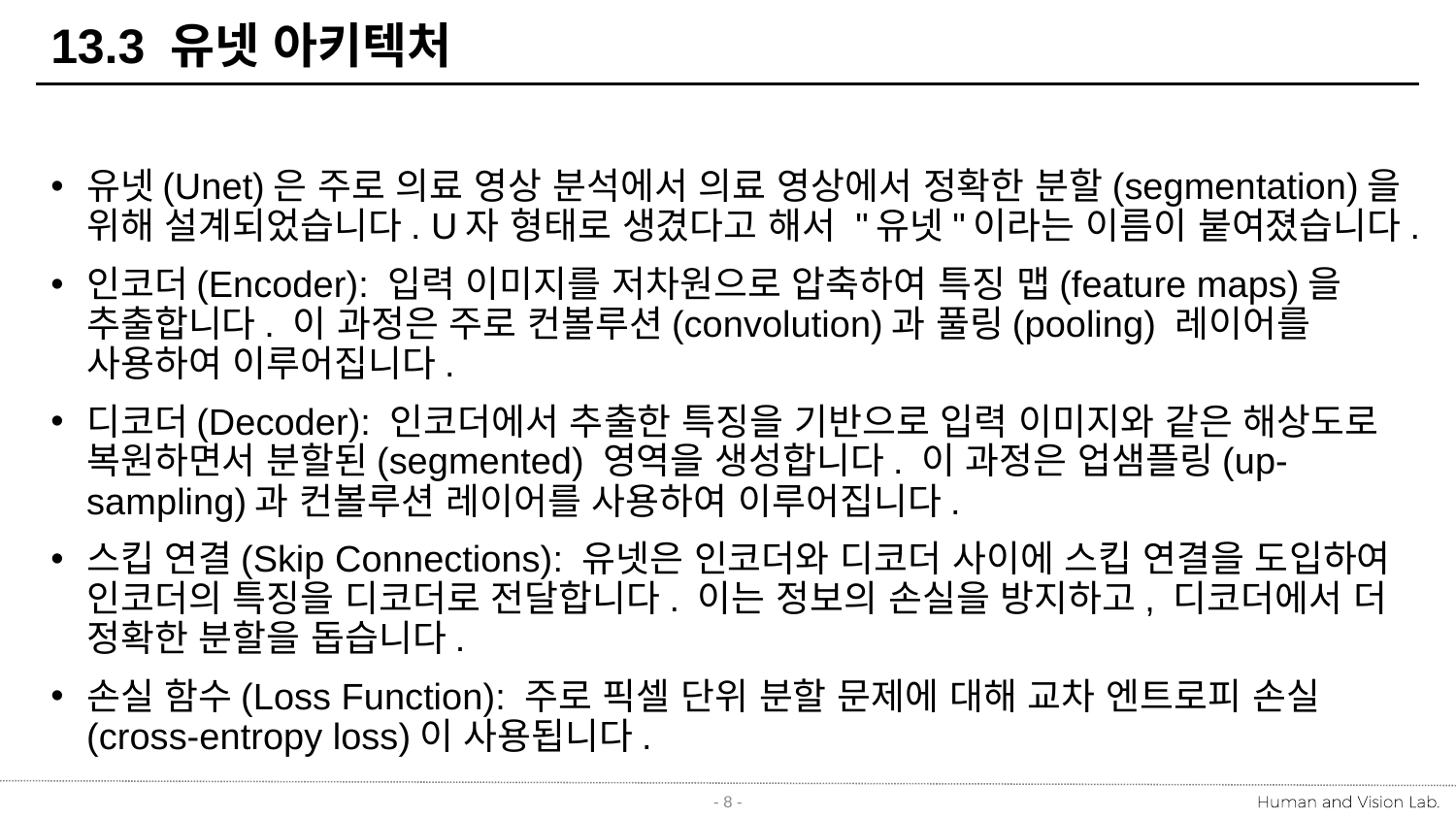

# 13.3 유넷 아키텍처

유넷(Unet)은 주로 의료 영상 분석에서 의료 영상에서 정확한 분할(segmentation)을 위해 설계되었습니다. U자 형태로 생겼다고 해서 "유넷"이라는 이름이 붙여졌습니다.
인코더(Encoder): 입력 이미지를 저차원으로 압축하여 특징 맵(feature maps)을 추출합니다. 이 과정은 주로 컨볼루션(convolution)과 풀링(pooling) 레이어를 사용하여 이루어집니다.
디코더(Decoder): 인코더에서 추출한 특징을 기반으로 입력 이미지와 같은 해상도로 복원하면서 분할된(segmented) 영역을 생성합니다. 이 과정은 업샘플링(up-sampling)과 컨볼루션 레이어를 사용하여 이루어집니다.
스킵 연결(Skip Connections): 유넷은 인코더와 디코더 사이에 스킵 연결을 도입하여 인코더의 특징을 디코더로 전달합니다. 이는 정보의 손실을 방지하고, 디코더에서 더 정확한 분할을 돕습니다.
손실 함수(Loss Function): 주로 픽셀 단위 분할 문제에 대해 교차 엔트로피 손실(cross-entropy loss)이 사용됩니다.
- 8 -